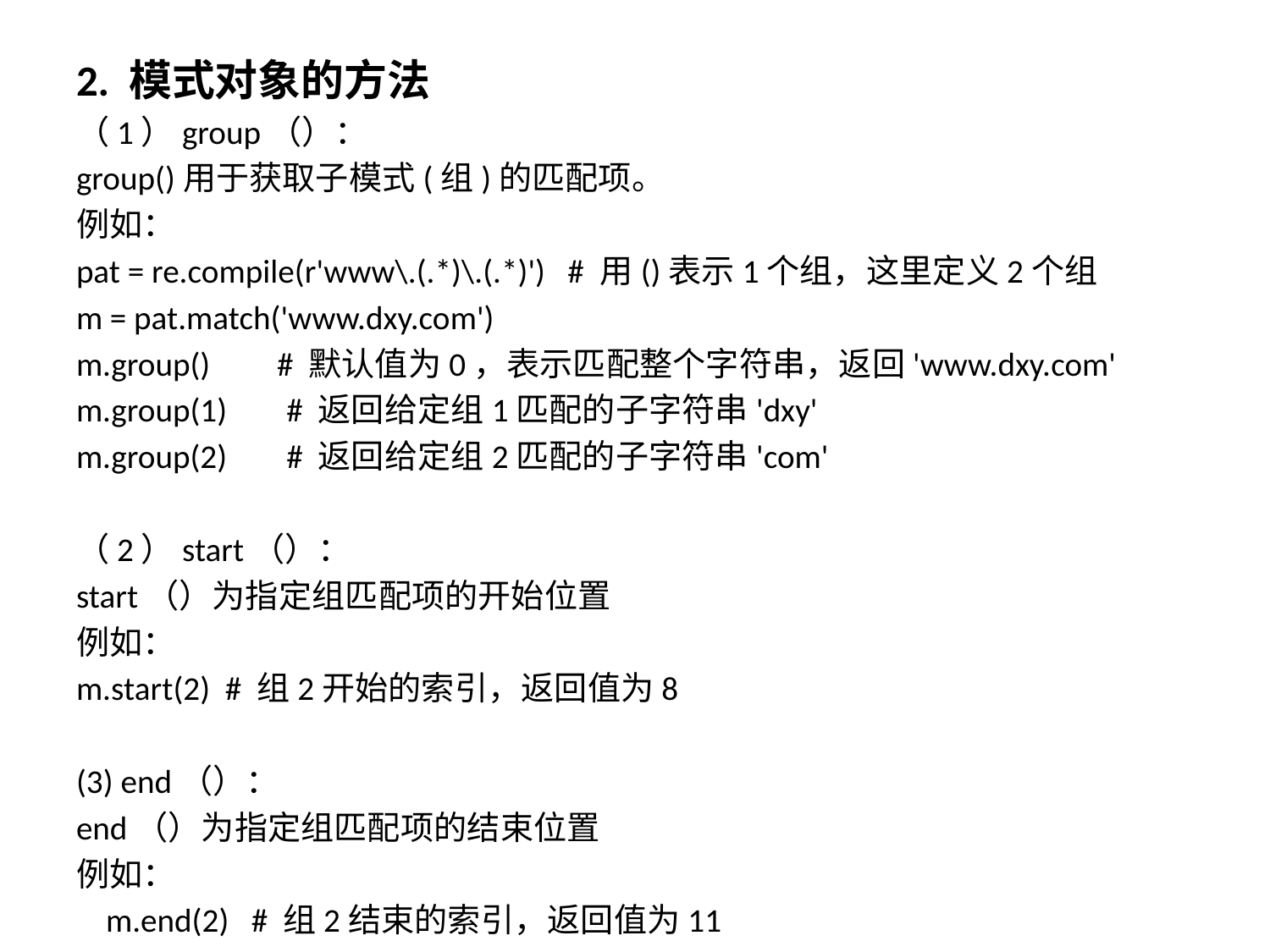

2. 模式对象的方法
（1）group（）：
group()用于获取子模式(组)的匹配项。
例如：
pat = re.compile(r'www\.(.*)\.(.*)')   # 用()表示1个组，这里定义2个组
m = pat.match('www.dxy.com')
m.group()         # 默认值为0，表示匹配整个字符串，返回'www.dxy.com'
m.group(1)        # 返回给定组1匹配的子字符串'dxy'
m.group(2)        # 返回给定组2匹配的子字符串'com'

（2）start（）：
start（）为指定组匹配项的开始位置
例如：
m.start(2)  # 组2开始的索引，返回值为8

(3) end（）：
end（）为指定组匹配项的结束位置
例如：
    m.end(2)   # 组2结束的索引，返回值为11